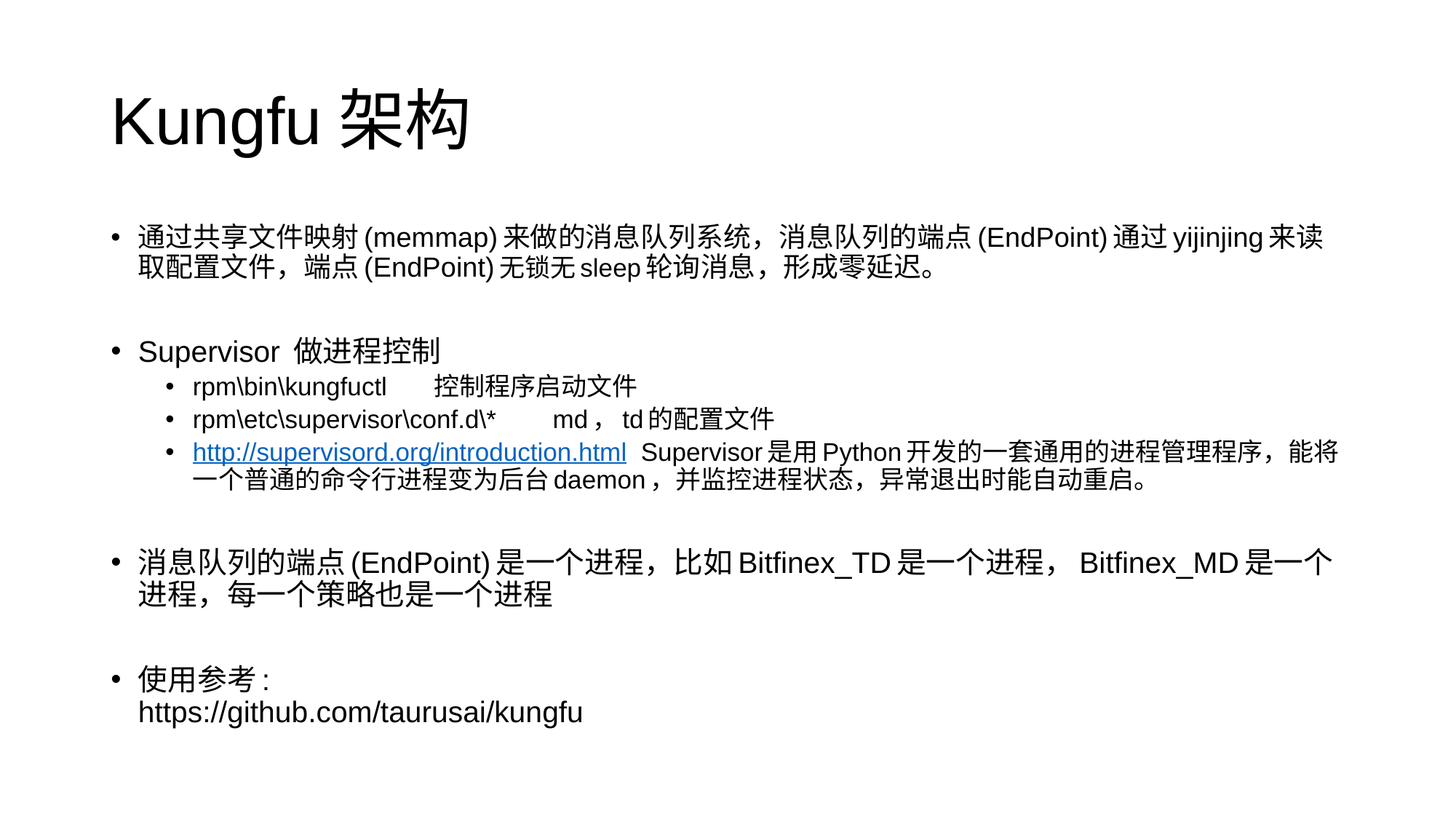

# Kungfu架构
通过共享文件映射(memmap)来做的消息队列系统，消息队列的端点(EndPoint)通过yijinjing来读取配置文件，端点(EndPoint)无锁无sleep轮询消息，形成零延迟。

Supervisor 做进程控制
rpm\bin\kungfuctl      控制程序启动文件
rpm\etc\supervisor\conf.d\*        md，td的配置文件
http://supervisord.org/introduction.html  Supervisor是用Python开发的一套通用的进程管理程序，能将一个普通的命令行进程变为后台daemon，并监控进程状态，异常退出时能自动重启。

消息队列的端点(EndPoint)是一个进程，比如Bitfinex_TD是一个进程，Bitfinex_MD是一个进程，每一个策略也是一个进程

使用参考:
https://github.com/taurusai/kungfu